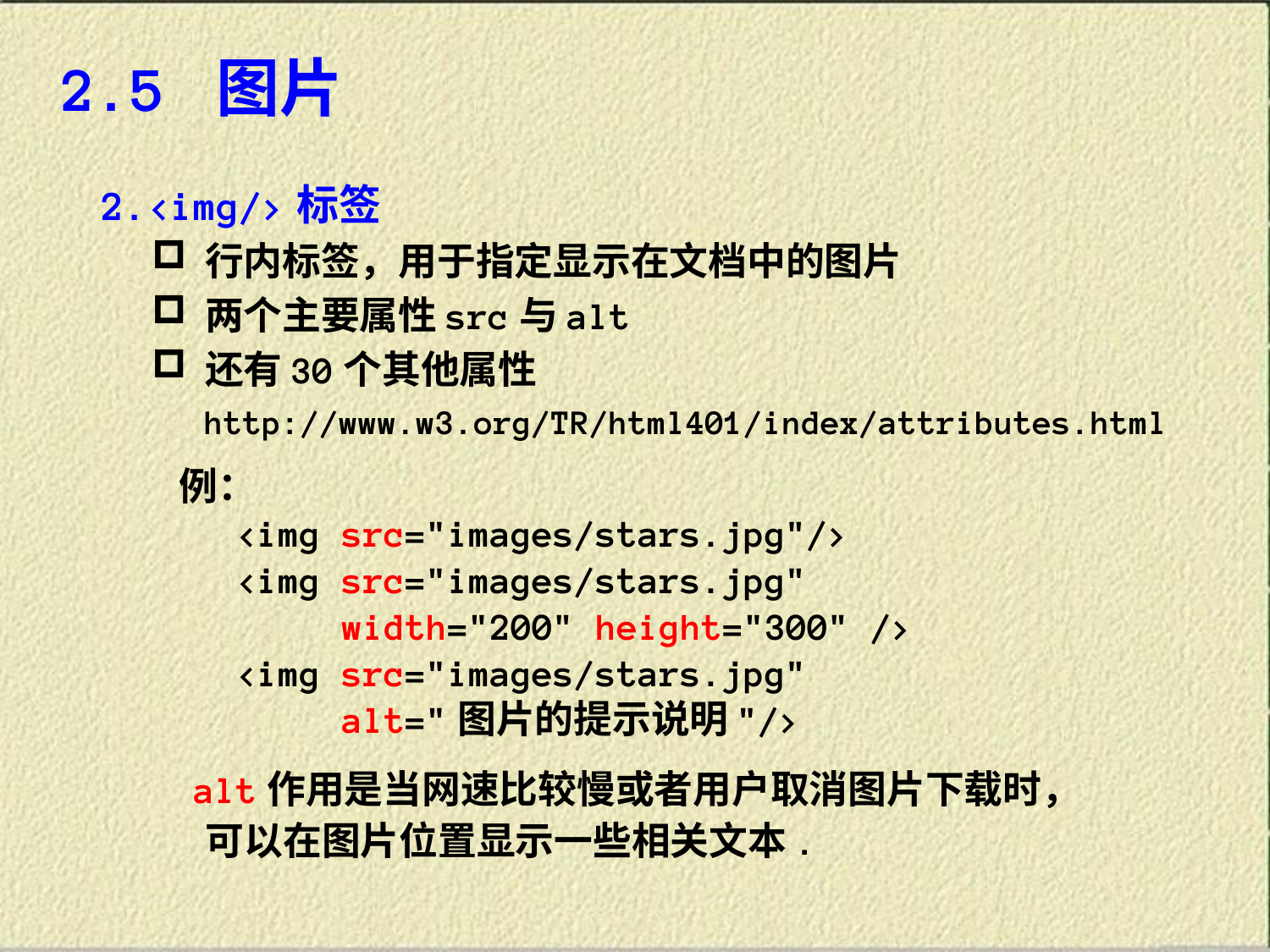

2.5 图片
2.<img/>标签
行内标签，用于指定显示在文档中的图片
两个主要属性src与alt
还有30个其他属性
   http://www.w3.org/TR/html401/index/attributes.html
  例：
    <img src="images/stars.jpg"/>
    <img src="images/stars.jpg"
         width="200" height="300" />
    <img src="images/stars.jpg"
         alt="图片的提示说明"/>
  alt作用是当网速比较慢或者用户取消图片下载时，
     可以在图片位置显示一些相关文本.